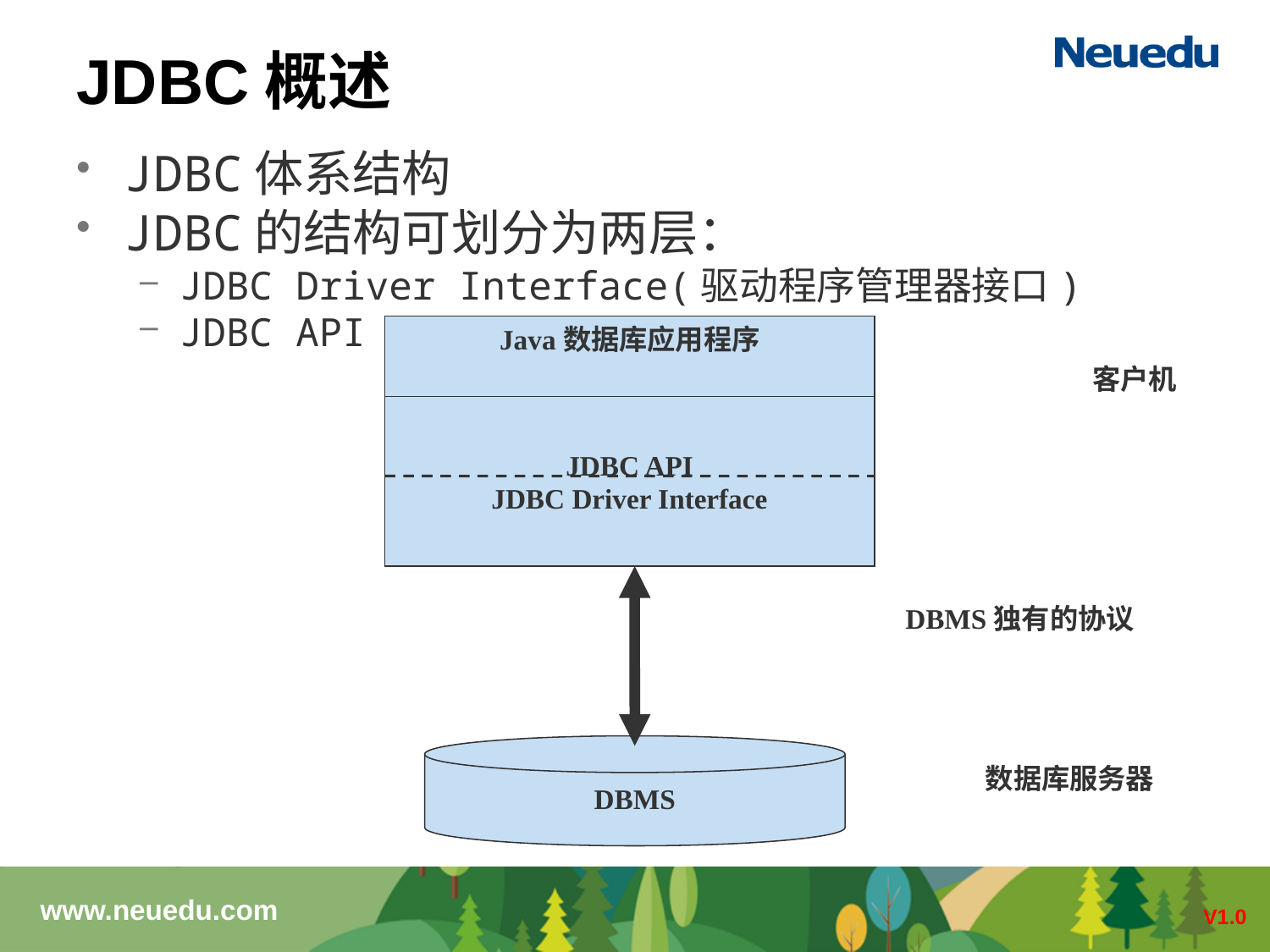

# JDBC概述
JDBC体系结构
JDBC的结构可划分为两层：
JDBC Driver Interface(驱动程序管理器接口)
JDBC API

Java数据库应用程序
客户机
JDBC API
JDBC Driver Interface

DBMS独有的协议

数据库服务器
DBMS